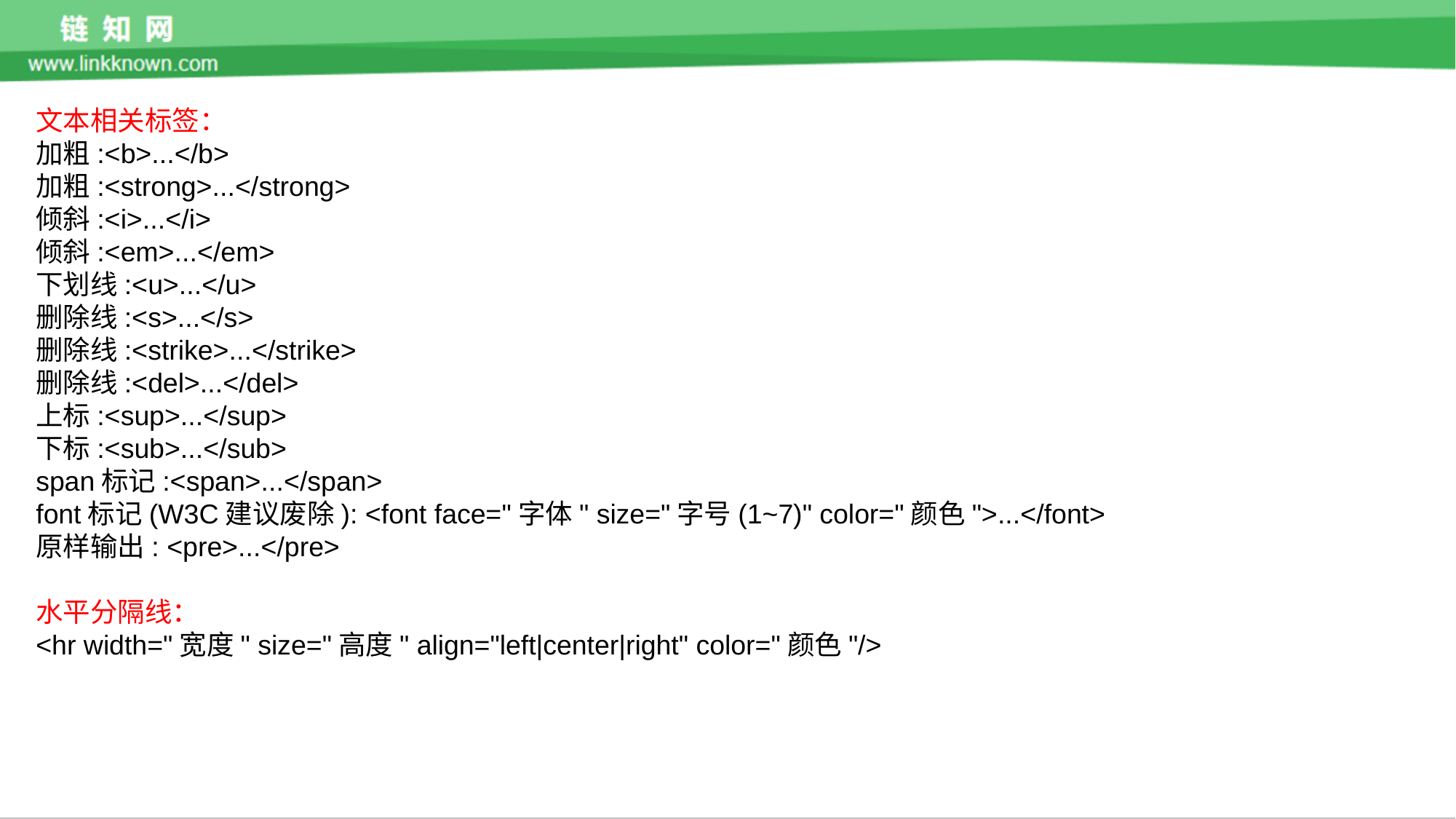

文本相关标签：
加粗:<b>...</b>
加粗:<strong>...</strong>
倾斜:<i>...</i>
倾斜:<em>...</em>
下划线:<u>...</u>
删除线:<s>...</s>
删除线:<strike>...</strike>
删除线:<del>...</del>
上标:<sup>...</sup>
下标:<sub>...</sub>
span标记:<span>...</span>
font标记(W3C建议废除): <font face="字体" size="字号(1~7)" color="颜色">...</font>
原样输出: <pre>...</pre>

水平分隔线：
<hr width="宽度" size="高度" align="left|center|right" color="颜色"/>